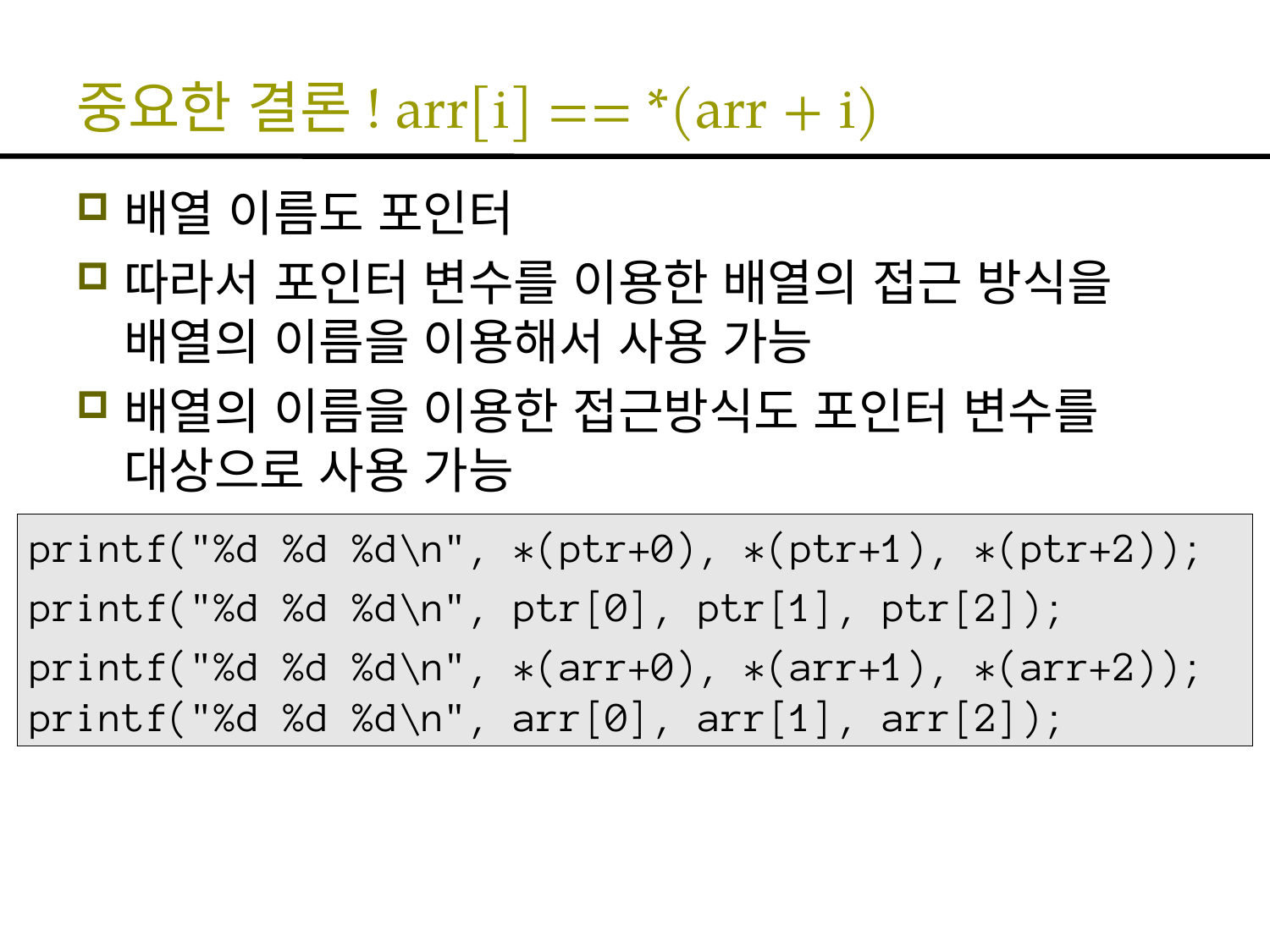

# 중요한 결론! arr[i] == *(arr + i)
배열 이름도 포인터
따라서 포인터 변수를 이용한 배열의 접근 방식을 배열의 이름을 이용해서 사용 가능
배열의 이름을 이용한 접근방식도 포인터 변수를 대상으로 사용 가능
printf("%d %d %d\n", *(ptr+0), *(ptr+1), *(ptr+2));
printf("%d %d %d\n", ptr[0], ptr[1], ptr[2]);
printf("%d %d %d\n", *(arr+0), *(arr+1), *(arr+2)); printf("%d %d %d\n", arr[0], arr[1], arr[2]);